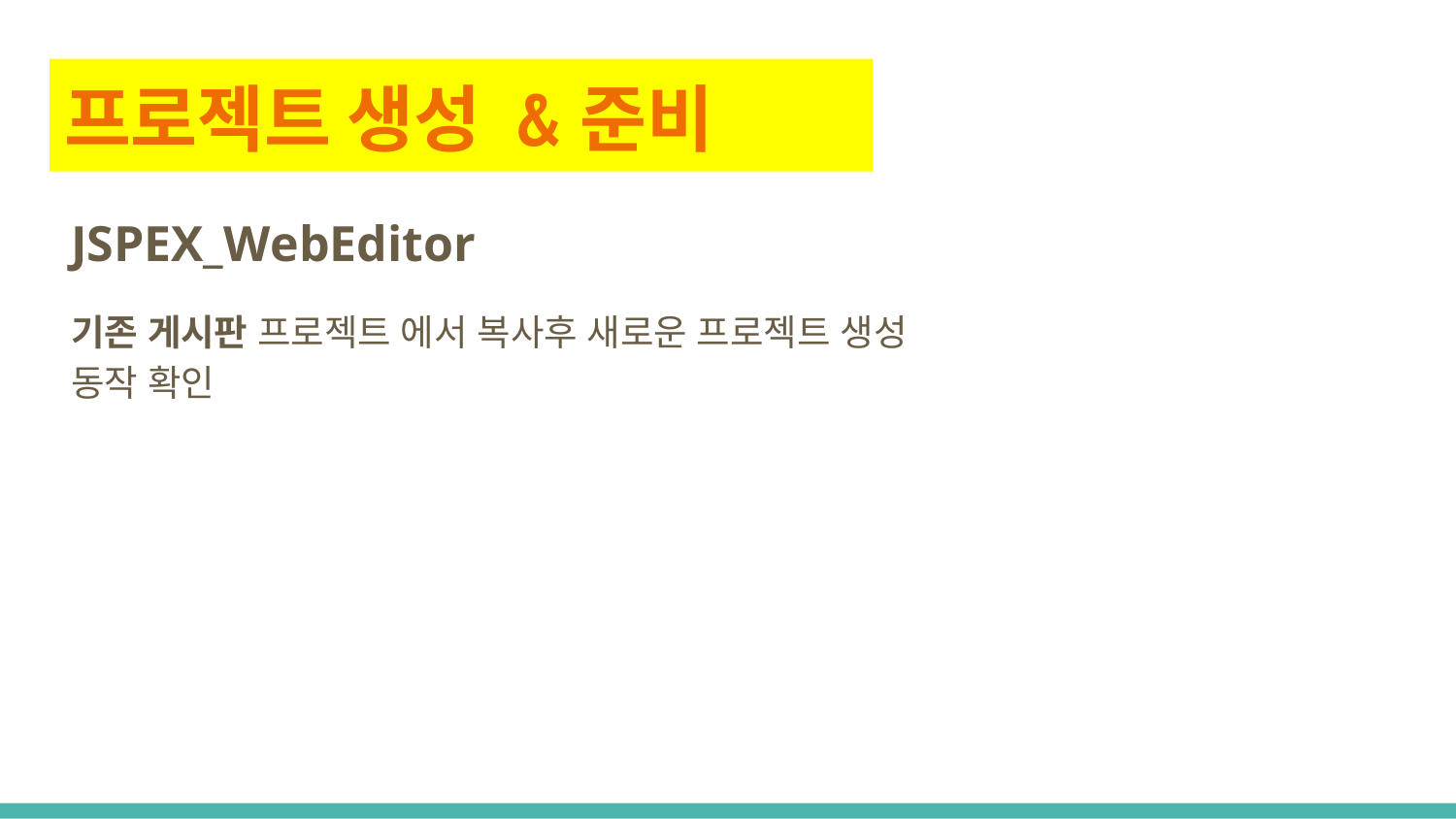

# 프로젝트 생성 &준비
JSPEX_WebEditor
기존 게시판 프로젝트 에서 복사후 새로운 프로젝트 생성
동작 확인